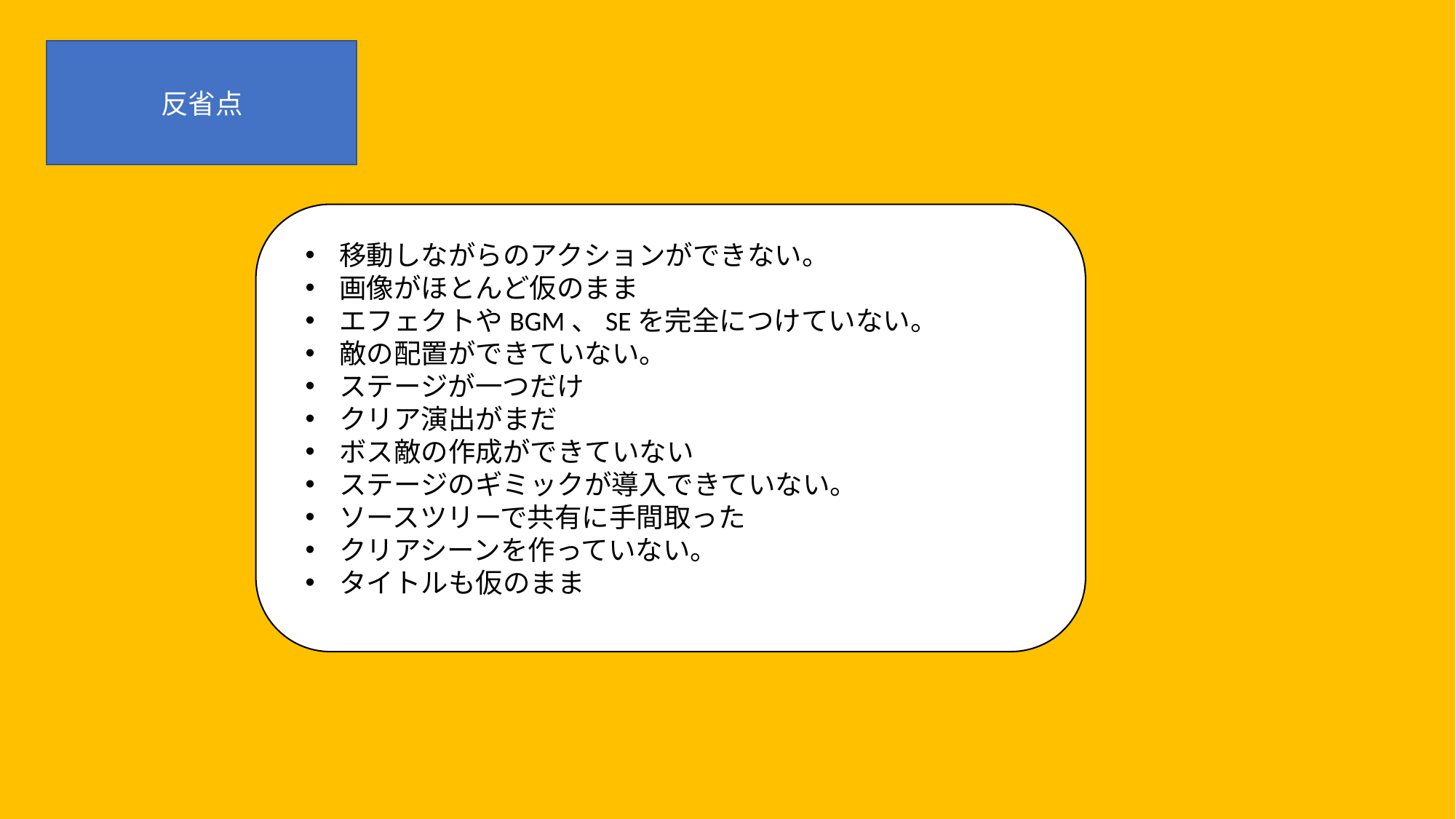

反省点

移動しながらのアクションができない。
画像がほとんど仮のまま
エフェクトやBGM、SEを完全につけていない。
敵の配置ができていない。
ステージが一つだけ
クリア演出がまだ
ボス敵の作成ができていない
ステージのギミックが導入できていない。
ソースツリーで共有に手間取った
クリアシーンを作っていない。
タイトルも仮のまま